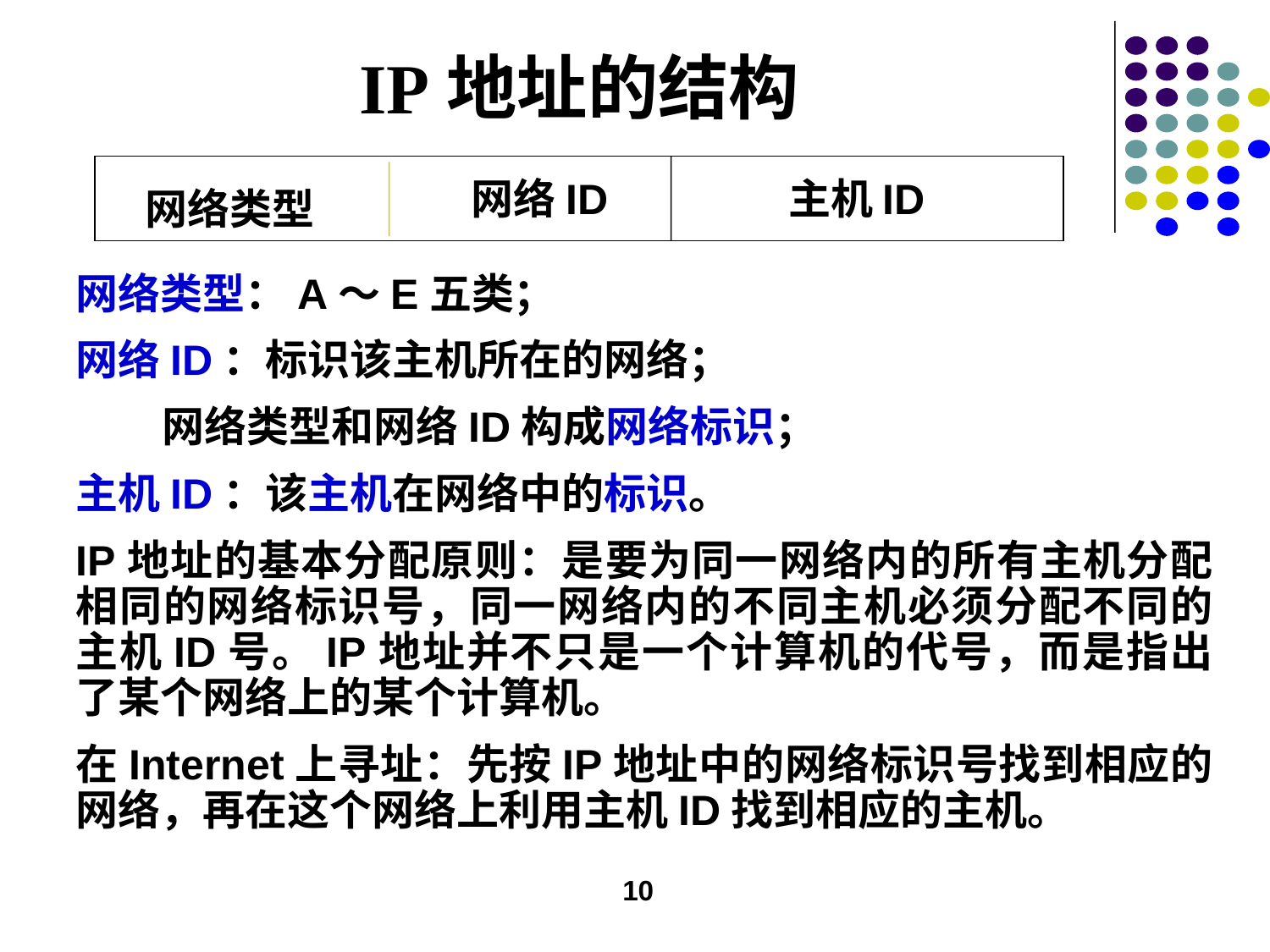

IP地址的结构

网络ID
主机ID
网络类型
网络类型：A～E五类；
网络ID：标识该主机所在的网络；
        网络类型和网络ID构成网络标识；
主机ID：该主机在网络中的标识。
IP地址的基本分配原则：是要为同一网络内的所有主机分配相同的网络标识号，同一网络内的不同主机必须分配不同的主机ID号。IP地址并不只是一个计算机的代号，而是指出了某个网络上的某个计算机。
在Internet上寻址：先按IP地址中的网络标识号找到相应的网络，再在这个网络上利用主机ID找到相应的主机。
10